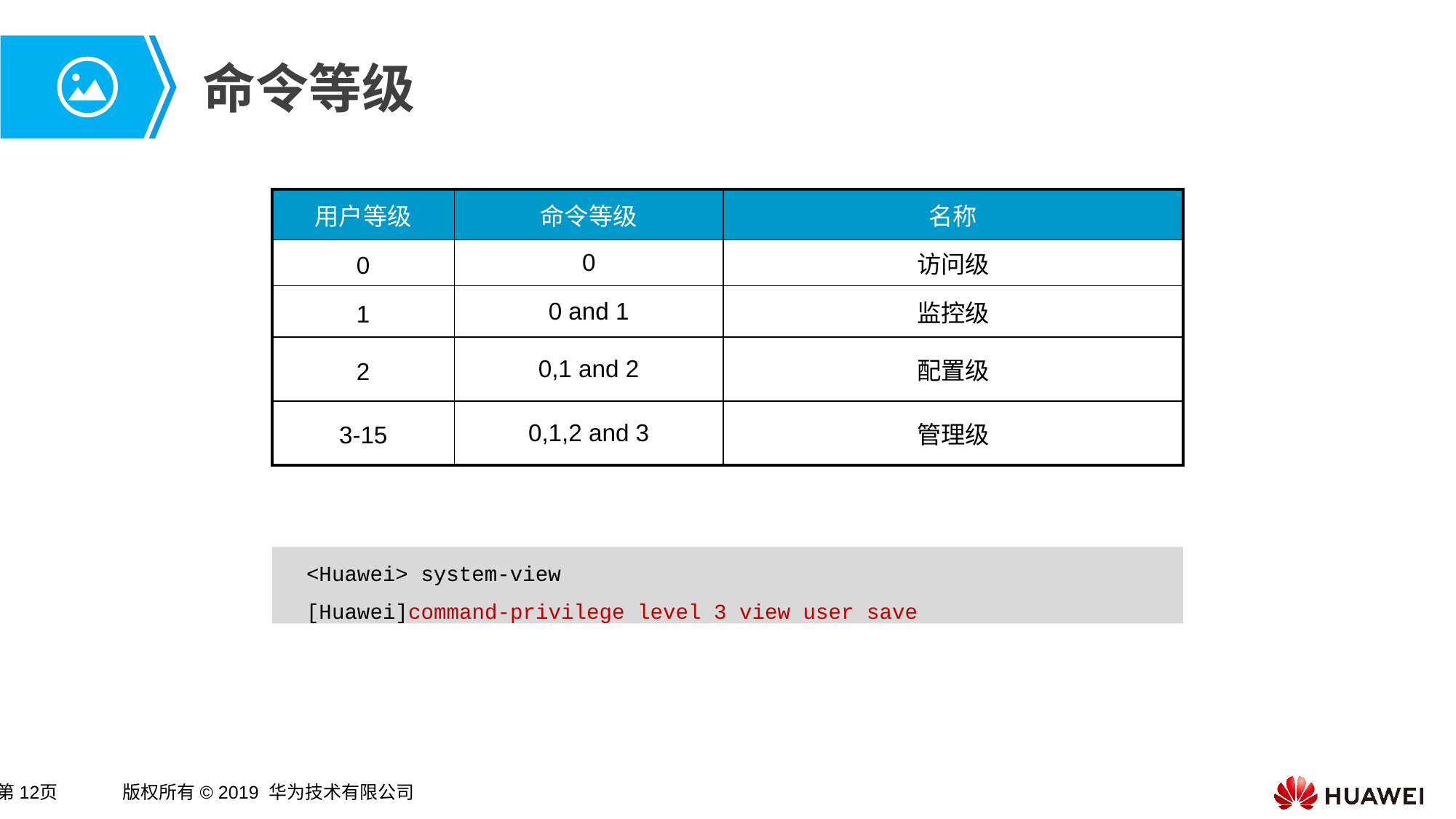

# 命令等级
| 用户等级 | 命令等级 | 名称 |
| --- | --- | --- |
| 0 | 0 | 访问级 |
| 1 | 0 and 1 | 监控级 |
| 2 | 0,1 and 2 | 配置级 |
| 3-15 | 0,1,2 and 3 | 管理级 |
<Huawei> system-view
[Huawei]command-privilege level 3 view user save